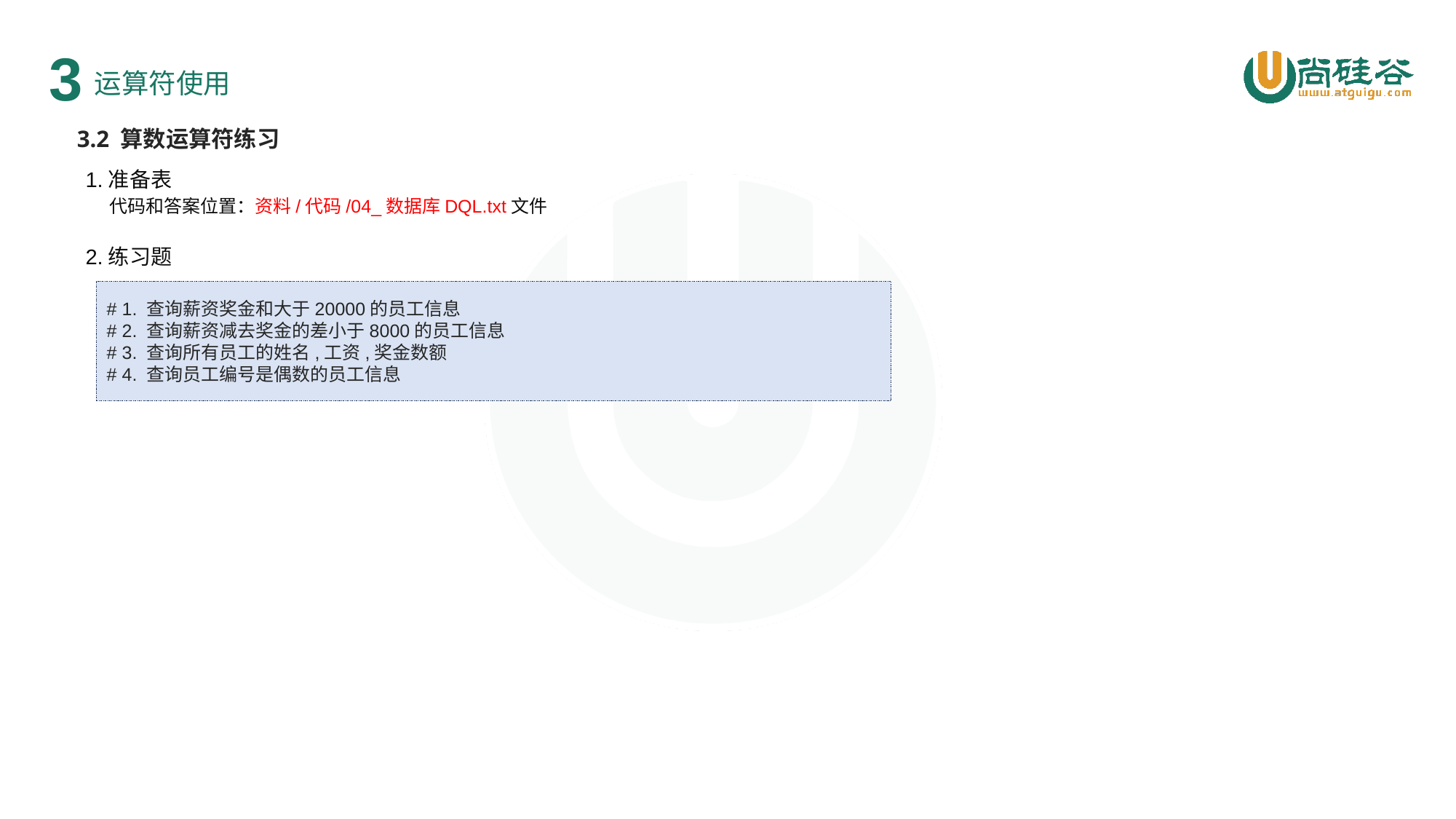

3
运算符使用
3.2 算数运算符练习
1.准备表
    代码和答案位置：资料/代码/04_数据库DQL.txt文件
2.练习题
# 1. 查询薪资奖金和大于20000的员工信息
# 2. 查询薪资减去奖金的差小于8000的员工信息
# 3. 查询所有员工的姓名,工资,奖金数额
# 4. 查询员工编号是偶数的员工信息